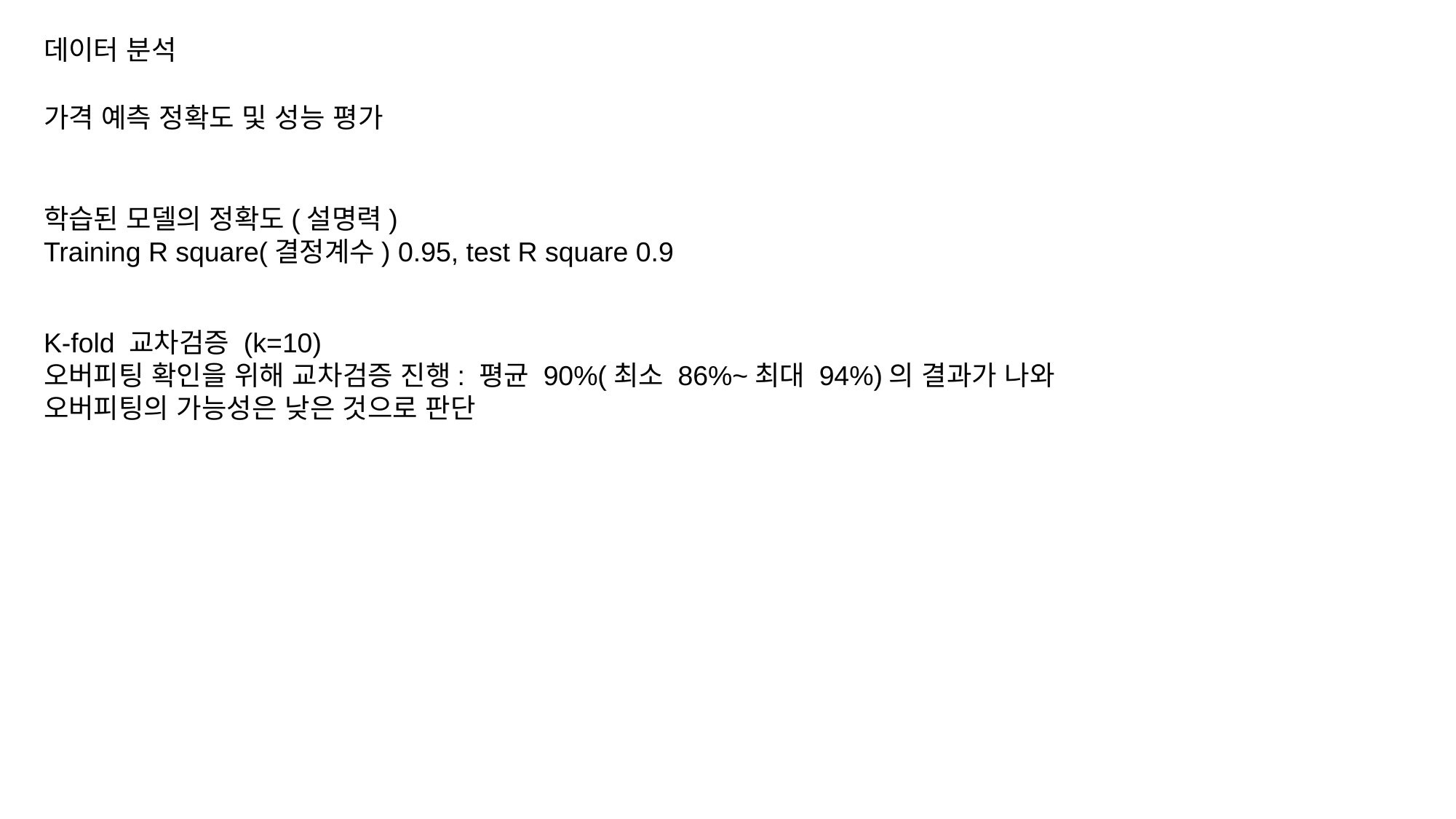

데이터 분석
가격 예측 정확도 및 성능 평가
학습된 모델의 정확도(설명력)
Training R square(결정계수) 0.95, test R square 0.9

K-fold 교차검증 (k=10)
오버피팅 확인을 위해 교차검증 진행: 평균 90%(최소 86%~최대 94%)의 결과가 나와
오버피팅의 가능성은 낮은 것으로 판단